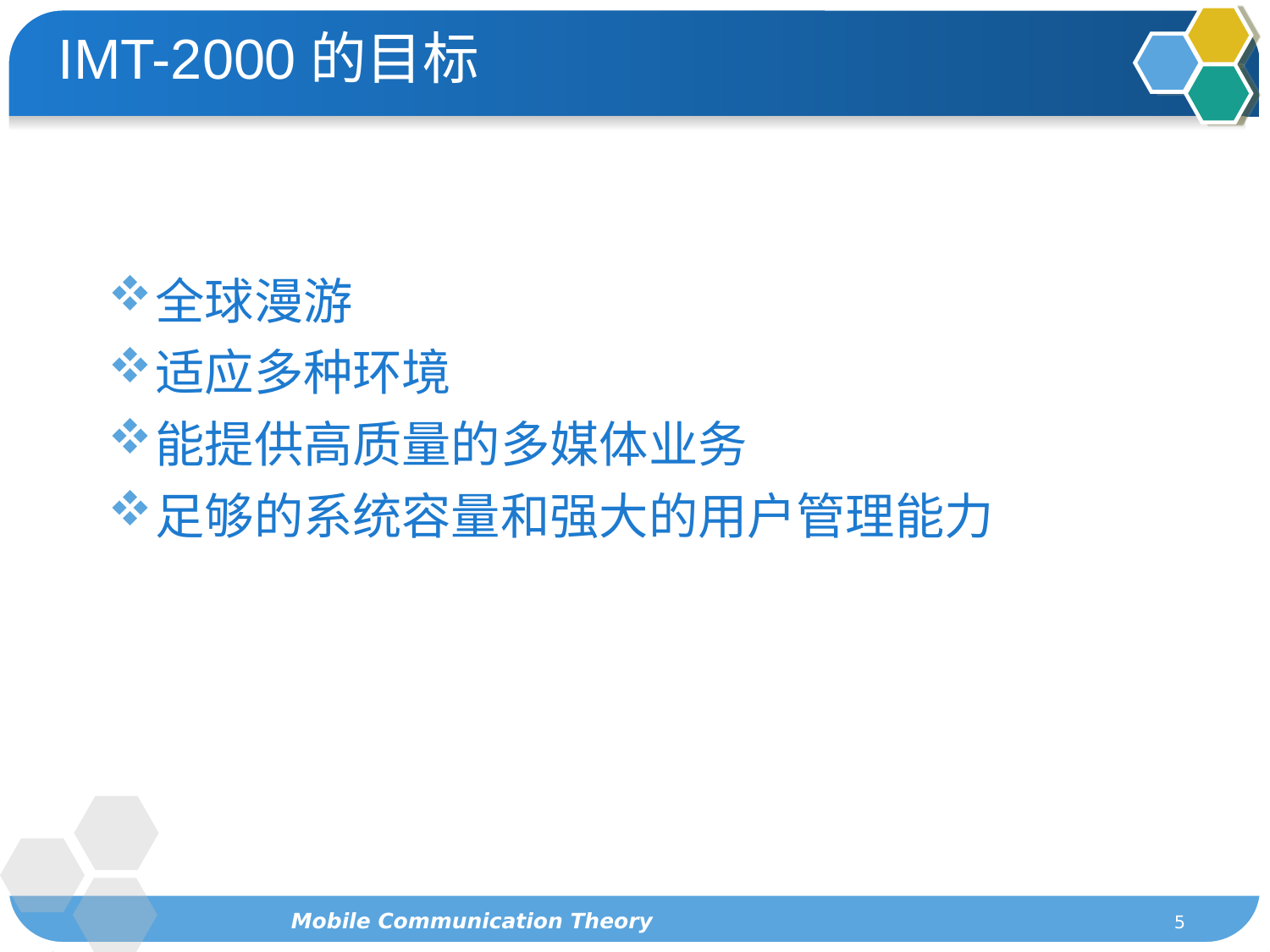

IMT-2000的目标
全球漫游
适应多种环境
能提供高质量的多媒体业务
足够的系统容量和强大的用户管理能力

Mobile Communication Theory